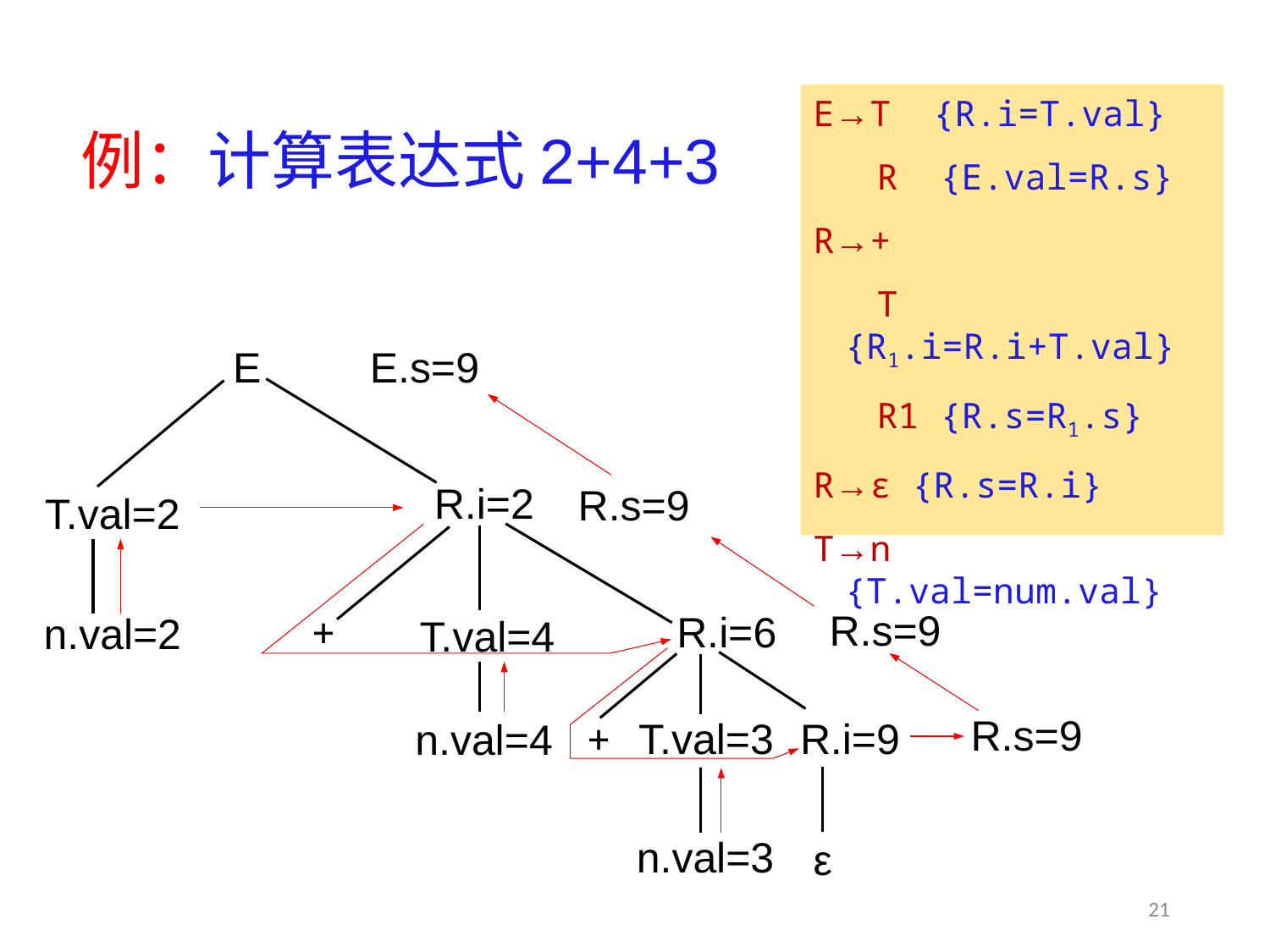

E→T  {R.i=T.val}
   R  {E.val=R.s}
R→+
   T  {R1.i=R.i+T.val}
   R1 {R.s=R1.s}
R→ε {R.s=R.i}
T→n  {T.val=num.val}
# 例：计算表达式2+4+3
E
E.s=9
R.i=2
R.s=9
T.val=2

R.s=9
R.i=6
+
n.val=2
T.val=4

R.s=9
T.val=3
R.i=9
+
n.val=4
n.val=3
ε
21